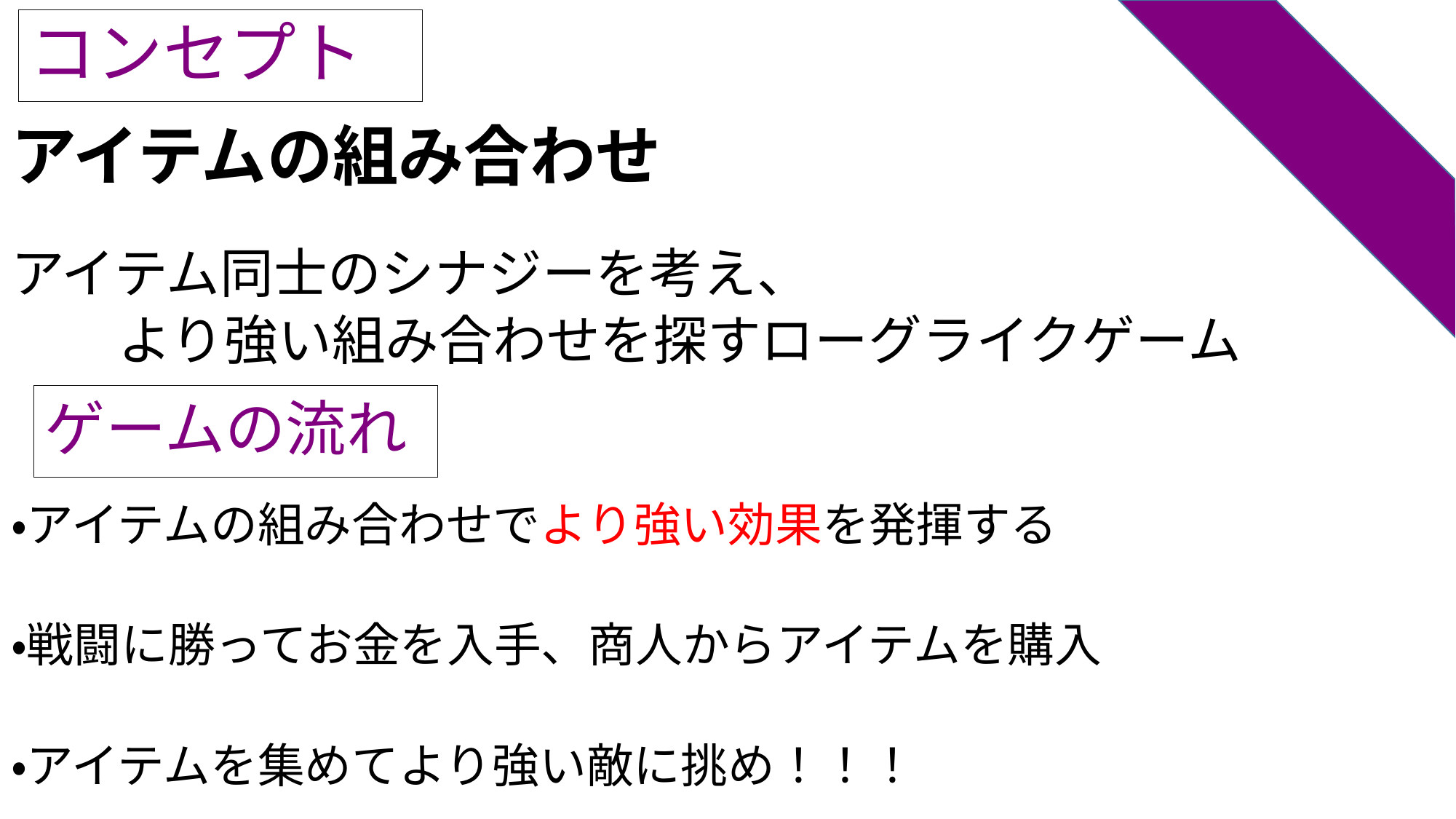

# コンセプト
アイテムの組み合わせ

アイテム同士のシナジーを考え、
　　より強い組み合わせを探すローグライクゲーム

・アイテムの組み合わせでより強い効果を発揮する

・戦闘に勝ってお金を入手、商人からアイテムを購入

・アイテムを集めてより強い敵に挑め！！！

ゲームの流れ